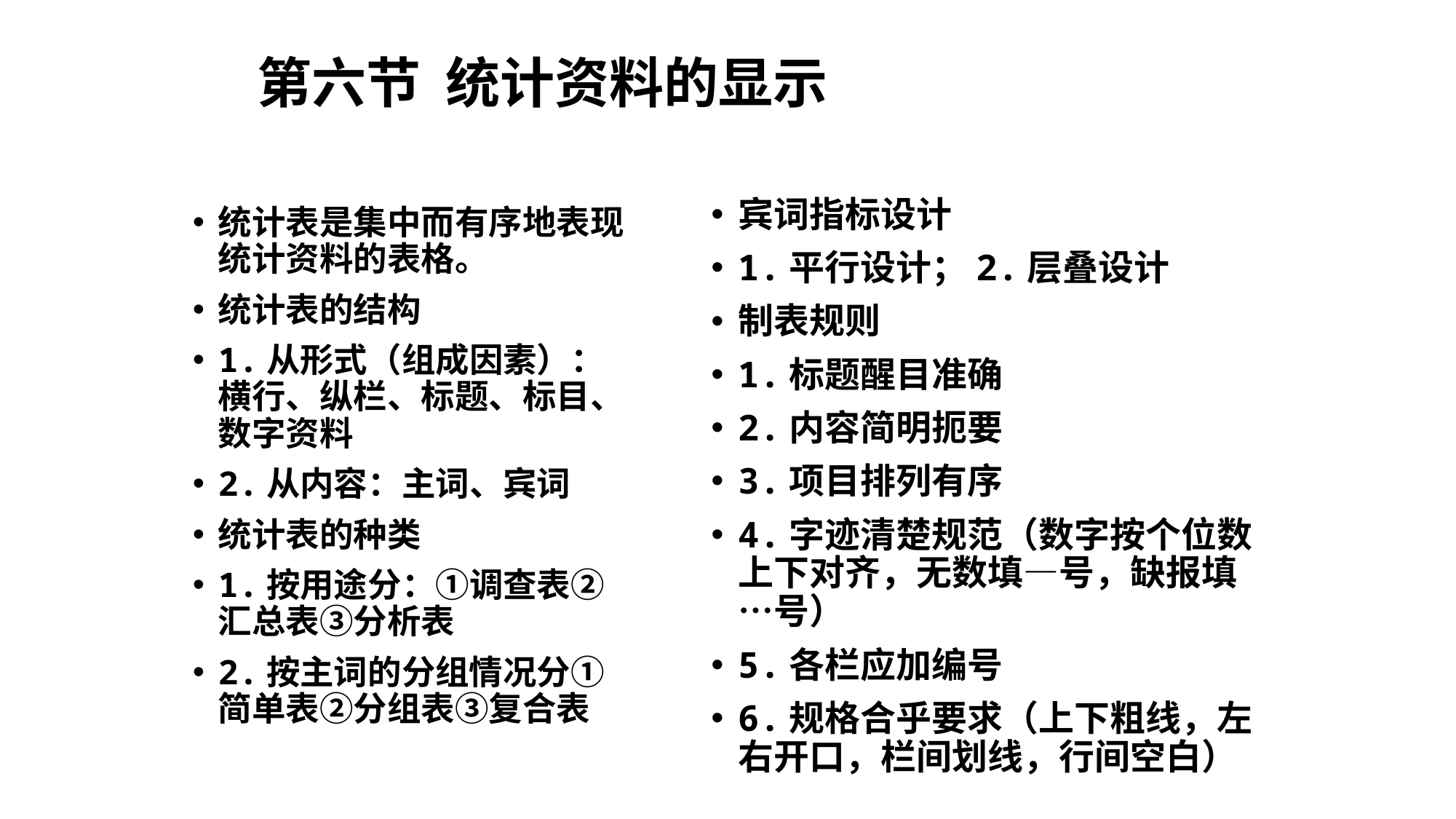

# 第六节  统计资料的显示
宾词指标设计
1.平行设计；2.层叠设计
制表规则
1.标题醒目准确
2.内容简明扼要
3.项目排列有序
4.字迹清楚规范（数字按个位数上下对齐，无数填—号，缺报填…号）
5.各栏应加编号
6.规格合乎要求（上下粗线，左右开口，栏间划线，行间空白）
统计表是集中而有序地表现统计资料的表格。
统计表的结构
1.从形式（组成因素）：横行、纵栏、标题、标目、数字资料
2.从内容：主词、宾词
统计表的种类
1.按用途分：①调查表②汇总表③分析表
2.按主词的分组情况分①简单表②分组表③复合表